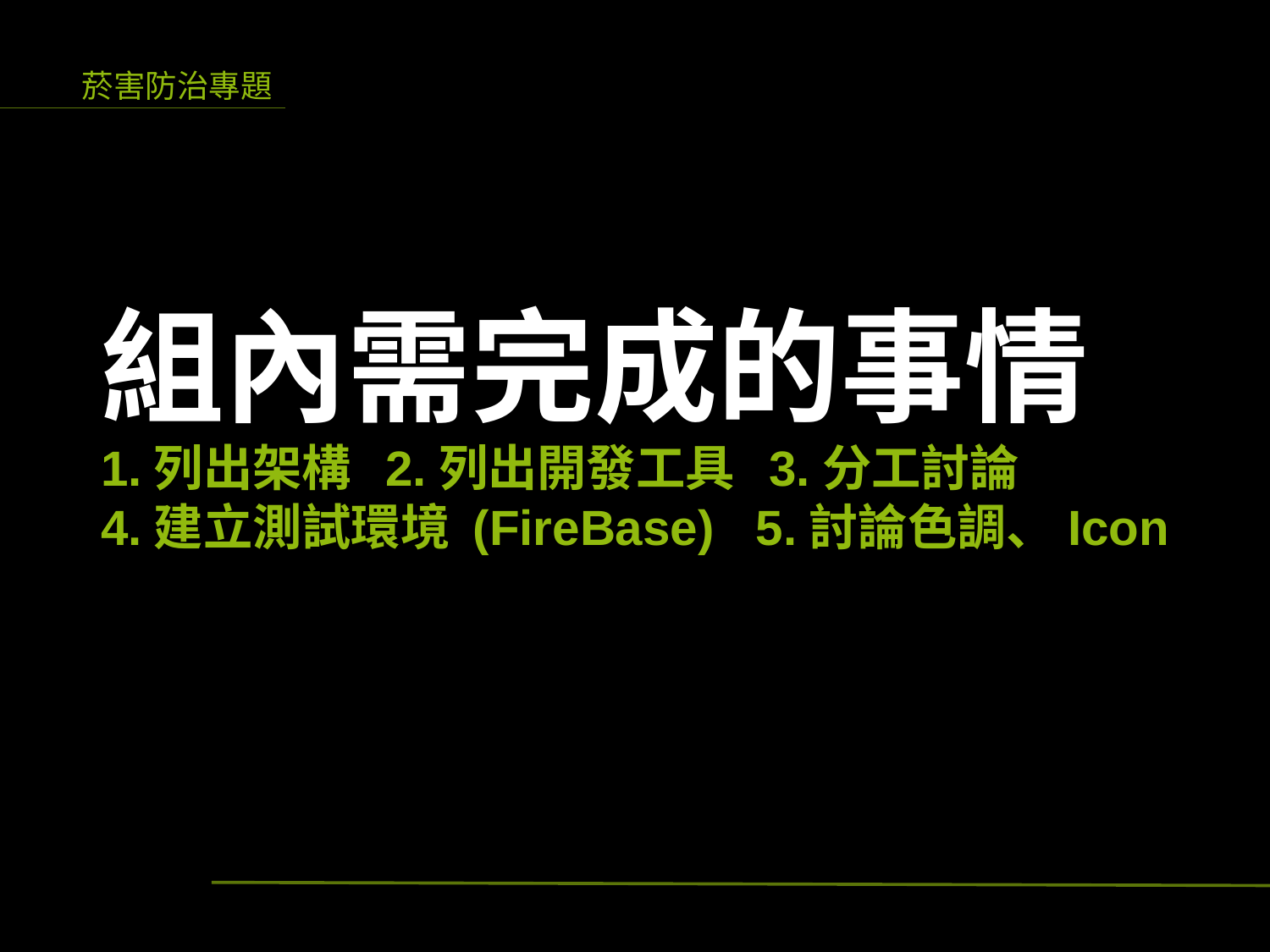

組內需完成的事情
1.列出架構  2.列出開發工具  3.分工討論
4.建立測試環境 (FireBase)   5.討論色調、Icon
16